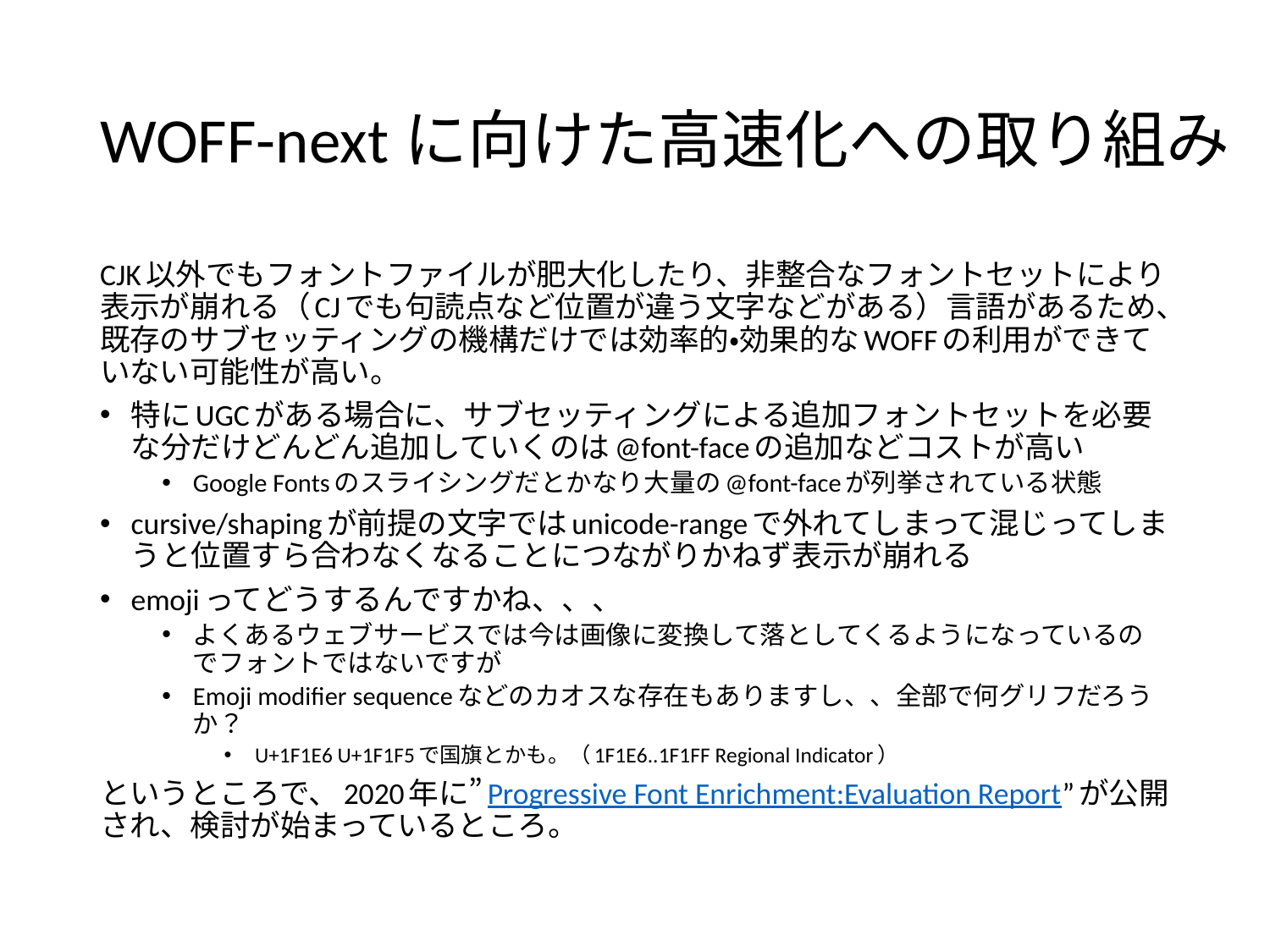

# WOFF-nextに向けた高速化への取り組み
CJK以外でもフォントファイルが肥大化したり、非整合なフォントセットにより表示が崩れる（CJでも句読点など位置が違う文字などがある）言語があるため、既存のサブセッティングの機構だけでは効率的・効果的なWOFFの利用ができていない可能性が高い。
特にUGCがある場合に、サブセッティングによる追加フォントセットを必要な分だけどんどん追加していくのは@font-faceの追加などコストが高い
Google Fontsのスライシングだとかなり大量の@font-faceが列挙されている状態
cursive/shapingが前提の文字ではunicode-rangeで外れてしまって混じってしまうと位置すら合わなくなることにつながりかねず表示が崩れる
emojiってどうするんですかね、、、
よくあるウェブサービスでは今は画像に変換して落としてくるようになっているのでフォントではないですが
Emoji modifier sequenceなどのカオスな存在もありますし、、全部で何グリフだろうか？
U+1F1E6 U+1F1F5で国旗とかも。（1F1E6..1F1FF Regional Indicator）
というところで、2020年に”Progressive Font Enrichment:Evaluation Report”が公開され、検討が始まっているところ。